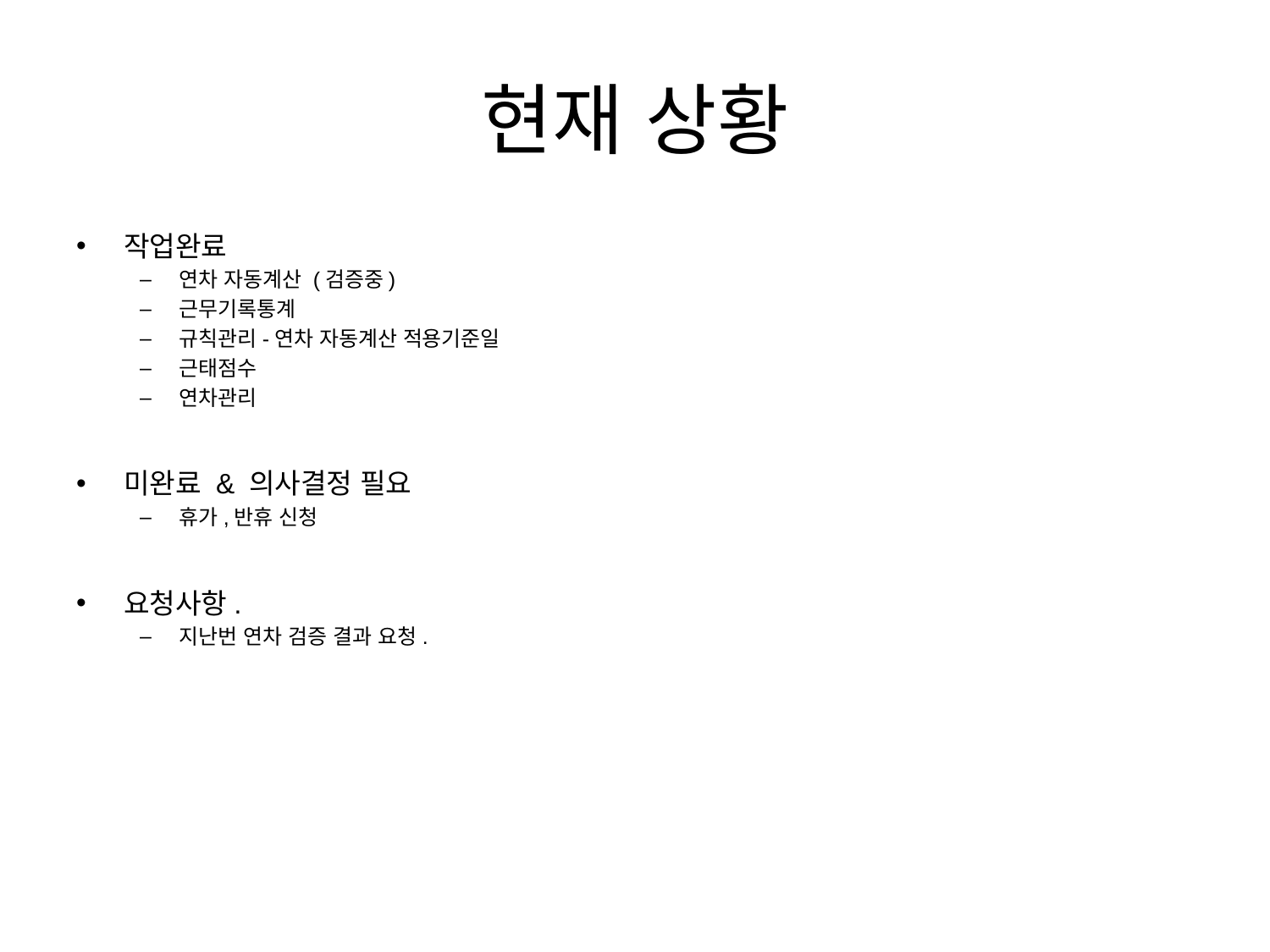

# 현재 상황
작업완료
연차 자동계산 (검증중)
근무기록통계
규칙관리-연차 자동계산 적용기준일
근태점수
연차관리

미완료 & 의사결정 필요
휴가,반휴 신청

요청사항.
지난번 연차 검증 결과 요청.